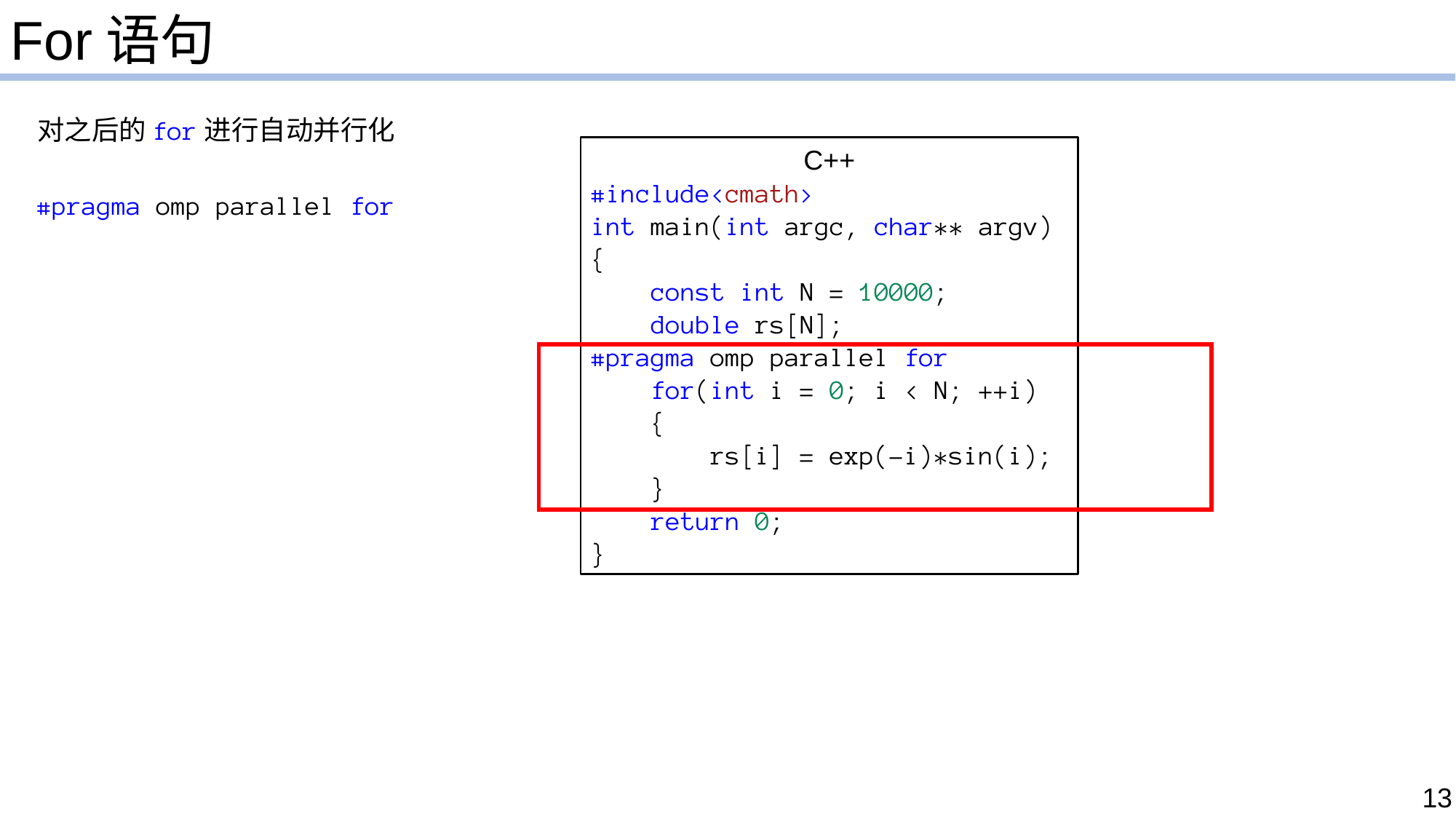

For语句
对之后的for进行自动并行化
C++
#include<cmath>
int main(int argc, char** argv)
{
    const int N = 10000;
    double rs[N];
#pragma omp parallel for
    for(int i = 0; i < N; ++i)
    {
        rs[i] = exp(-i)*sin(i);
    }
    return 0;
}
#pragma omp parallel for

13